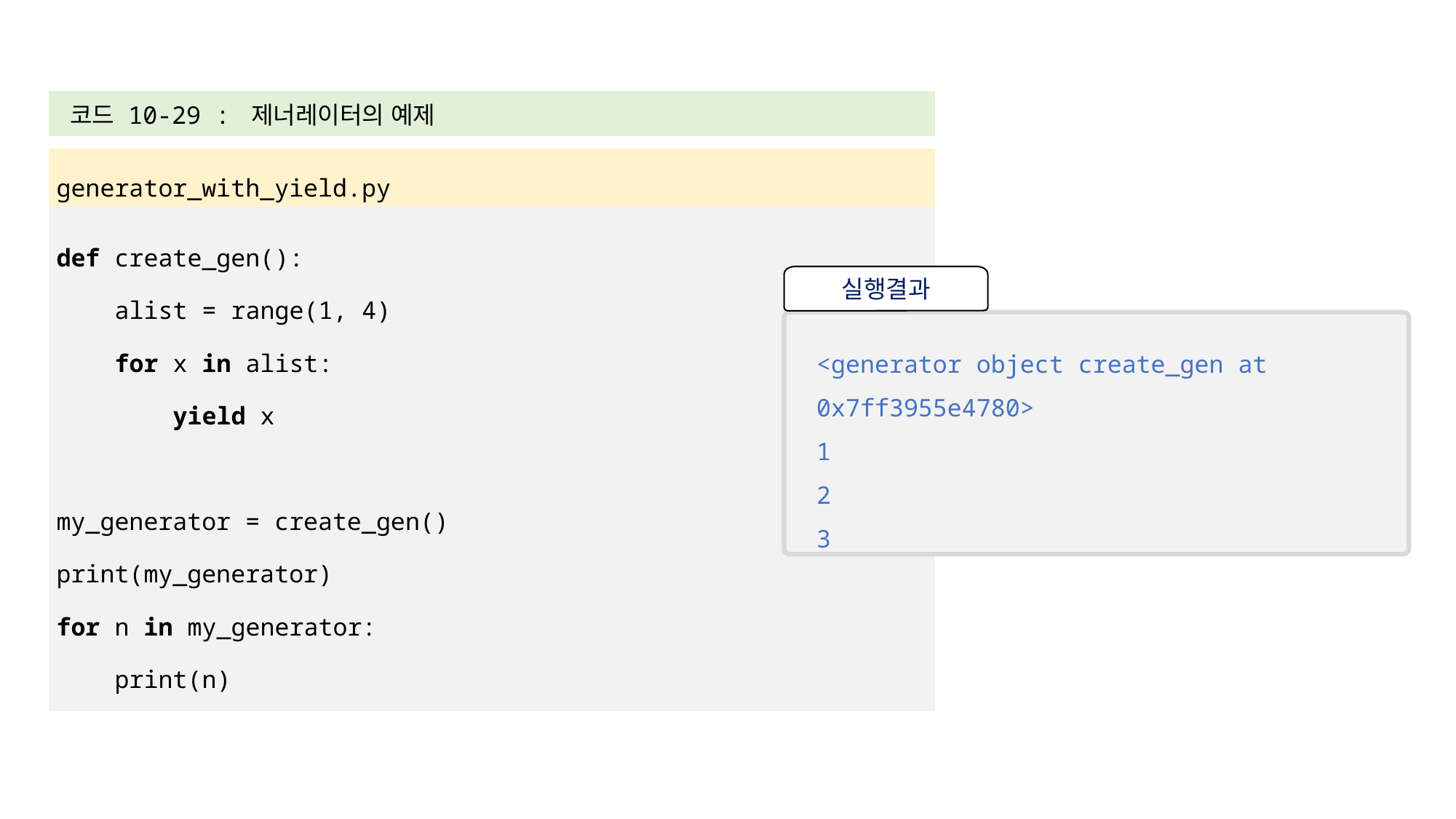

| 코드 10-29 : 제너레이터의 예제 |
| --- |
|  |
| generator\_with\_yield.py |
| def create\_gen(): alist = range(1, 4) for x in alist: yield x my\_generator = create\_gen() print(my\_generator) for n in my\_generator: print(n) |
실행결과

<generator object create_gen at 0x7ff3955e4780>
1
2
3